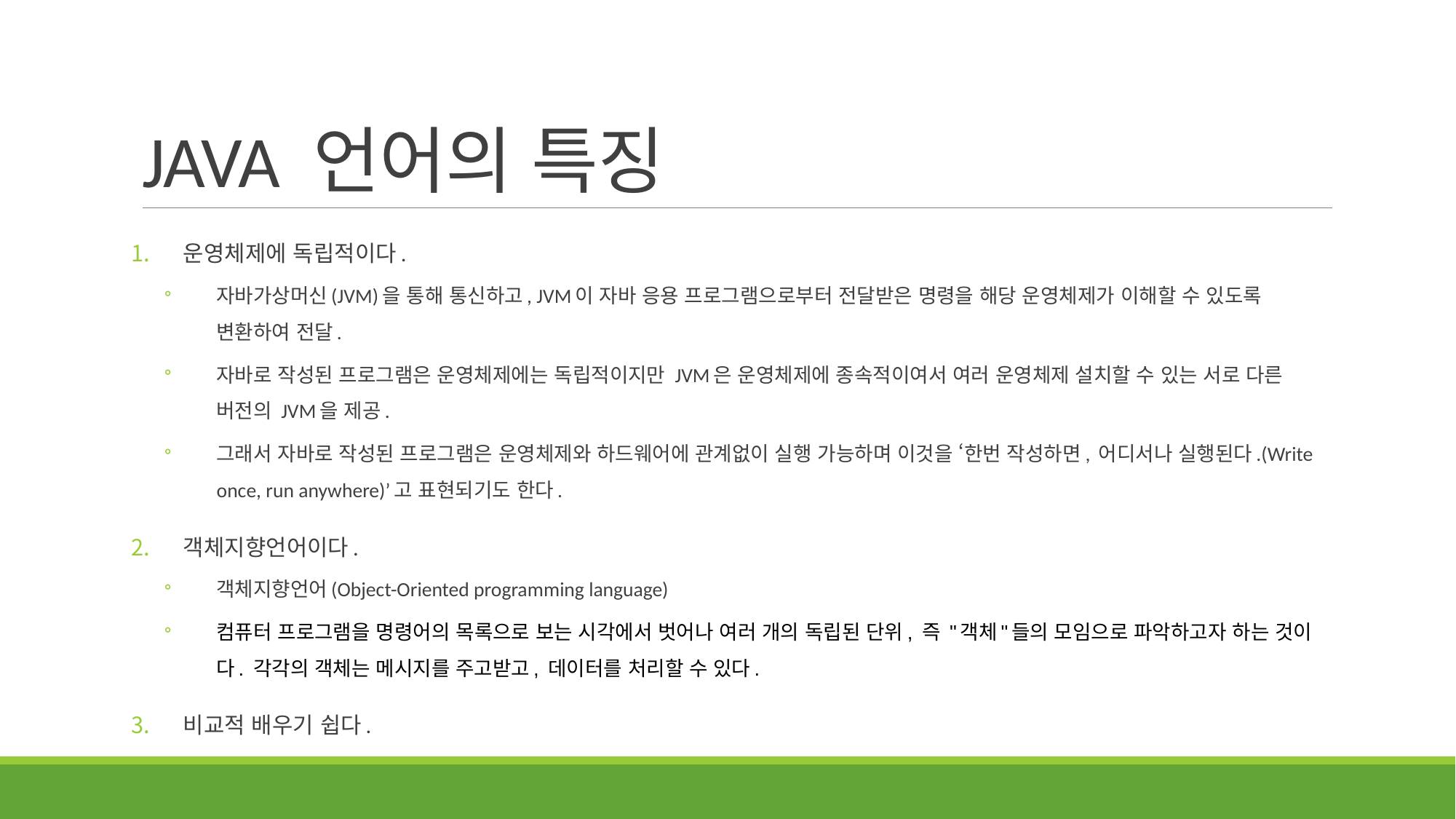

# JAVA 언어의 특징
운영체제에 독립적이다.
자바가상머신(JVM)을 통해 통신하고, JVM이 자바 응용 프로그램으로부터 전달받은 명령을 해당 운영체제가 이해할 수 있도록 변환하여 전달.
자바로 작성된 프로그램은 운영체제에는 독립적이지만 JVM은 운영체제에 종속적이여서 여러 운영체제 설치할 수 있는 서로 다른 버전의 JVM을 제공.
그래서 자바로 작성된 프로그램은 운영체제와 하드웨어에 관계없이 실행 가능하며 이것을 ‘한번 작성하면, 어디서나 실행된다.(Write once, run anywhere)’고 표현되기도 한다.
객체지향언어이다.
객체지향언어(Object-Oriented programming language)
컴퓨터 프로그램을 명령어의 목록으로 보는 시각에서 벗어나 여러 개의 독립된 단위, 즉 "객체"들의 모임으로 파악하고자 하는 것이다. 각각의 객체는 메시지를 주고받고, 데이터를 처리할 수 있다.
비교적 배우기 쉽다.